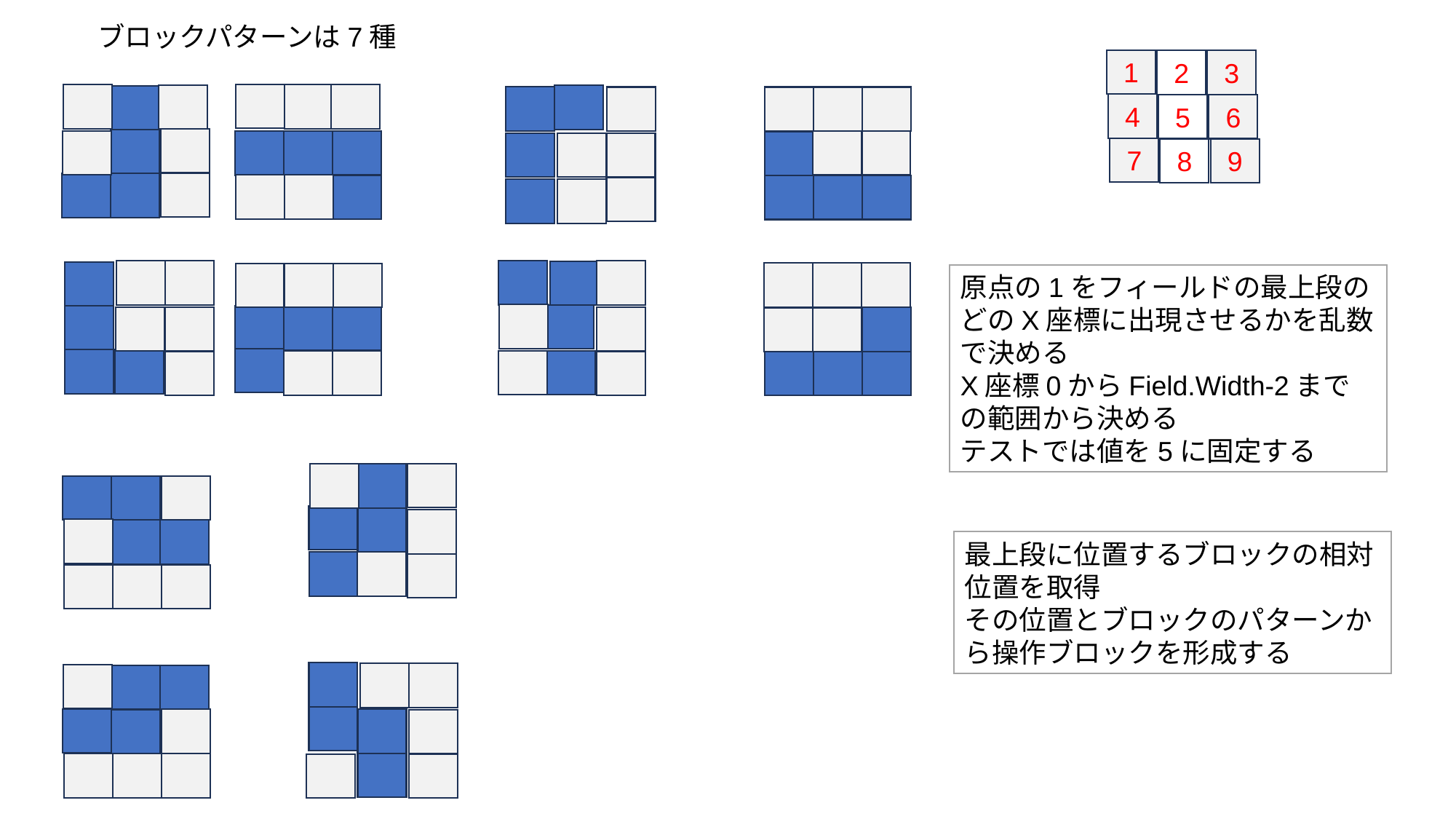

ブロックパターンは7種
1
2
3

4
5
6

7
8
9

原点の1をフィールドの最上段のどのX座標に出現させるかを乱数で決める
X座標0からField.Width-2までの範囲から決める
テストでは値を5に固定する

最上段に位置するブロックの相対位置を取得
その位置とブロックのパターンから操作ブロックを形成する